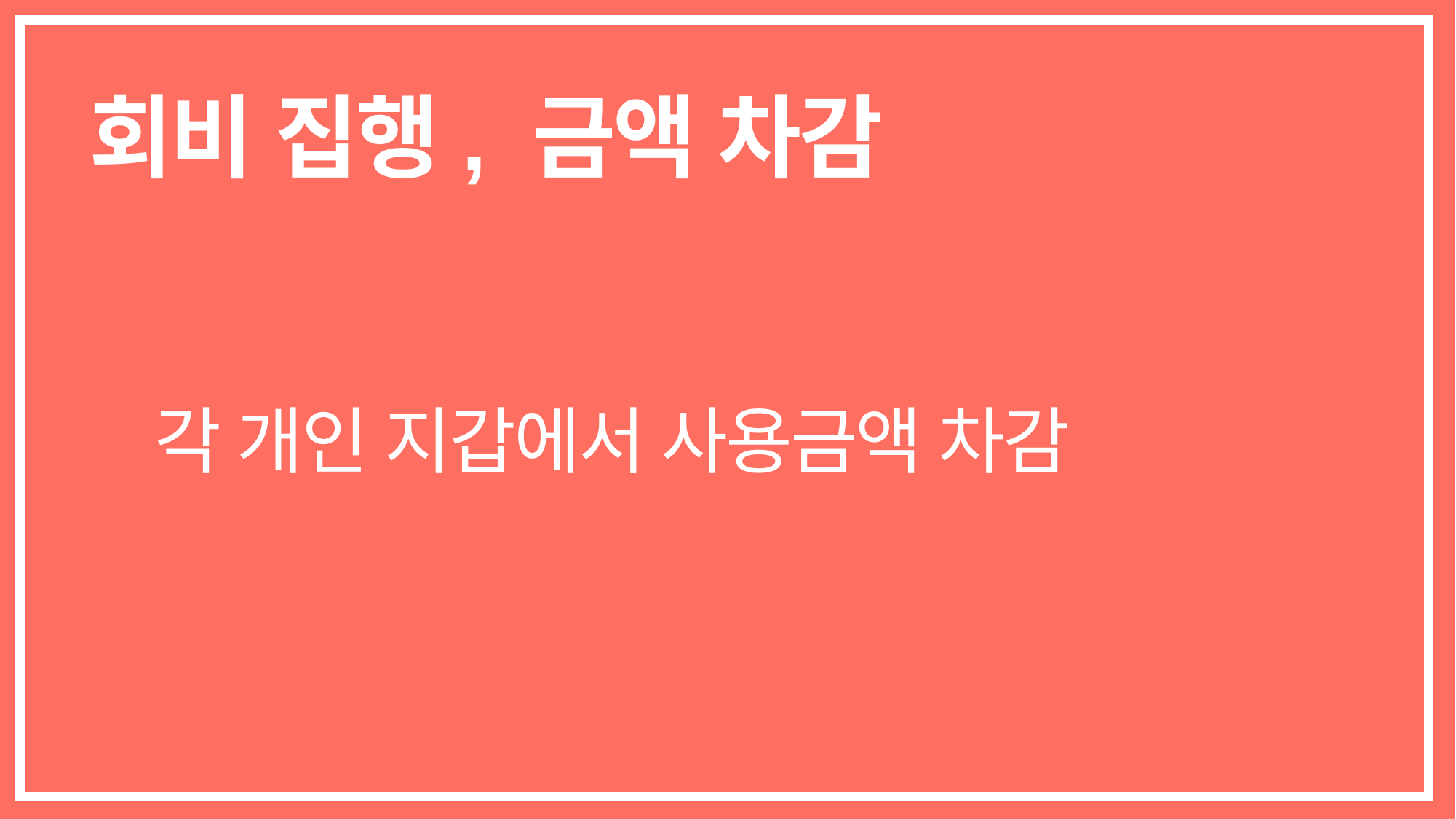

회비 집행, 금액 차감
각 개인 지갑에서 사용금액 차감